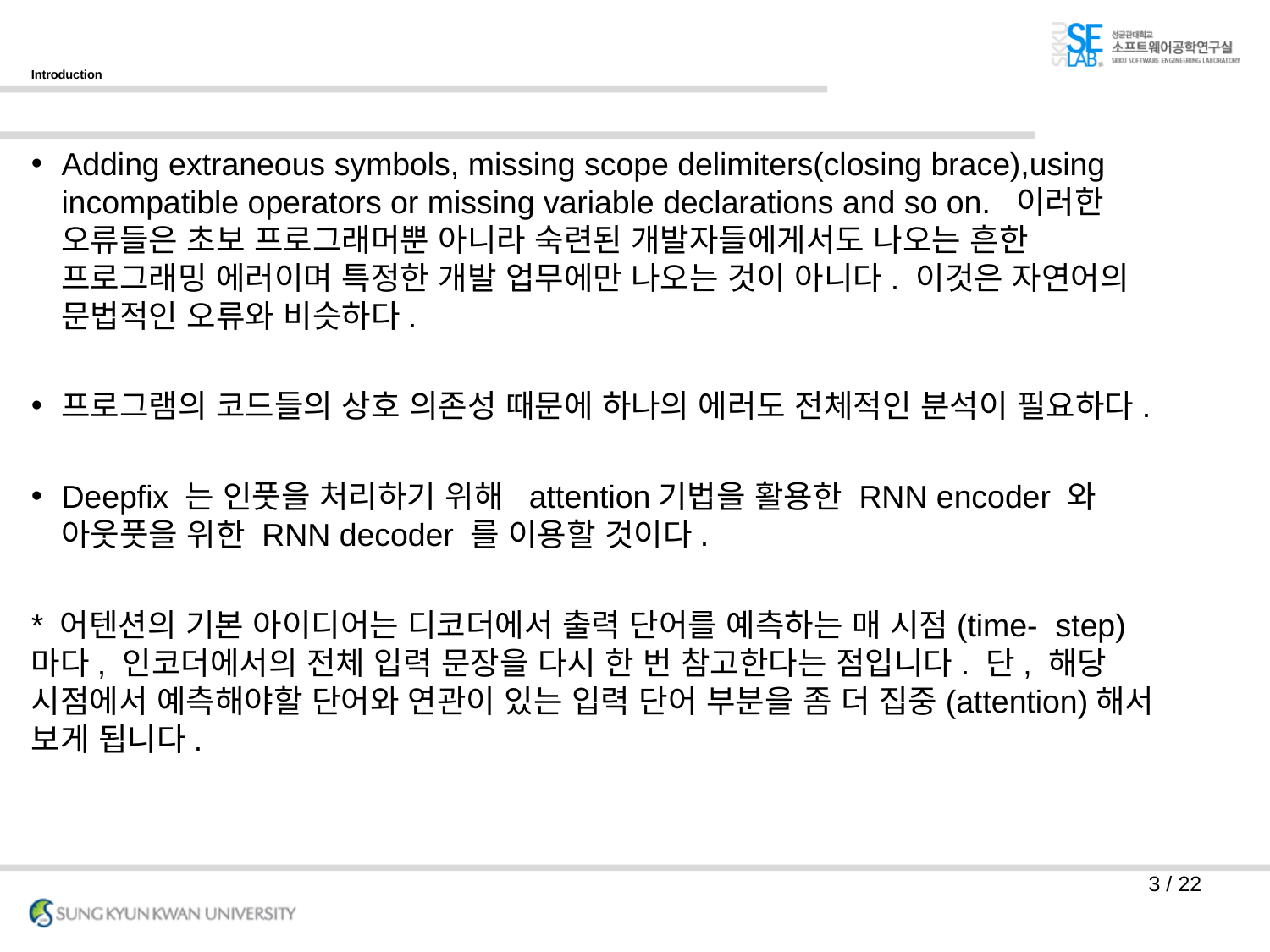

# Introduction

Adding extraneous symbols, missing scope delimiters(closing brace),using incompatible operators or missing variable declarations and so on.  이러한 오류들은 초보 프로그래머뿐 아니라 숙련된 개발자들에게서도 나오는 흔한 프로그래밍 에러이며 특정한 개발 업무에만 나오는 것이 아니다. 이것은 자연어의 문법적인 오류와 비슷하다.

프로그램의 코드들의 상호 의존성 때문에 하나의 에러도 전체적인 분석이 필요하다.

Deepfix 는 인풋을 처리하기 위해  attention기법을 활용한 RNN encoder 와 아웃풋을 위한 RNN decoder 를 이용할 것이다.

* 어텐션의 기본 아이디어는 디코더에서 출력 단어를 예측하는 매 시점(time-  step)마다, 인코더에서의 전체 입력 문장을 다시 한 번 참고한다는 점입니다. 단, 해당 시점에서 예측해야할 단어와 연관이 있는 입력 단어 부분을 좀 더 집중(attention)해서 보게 됩니다.

3 / 22